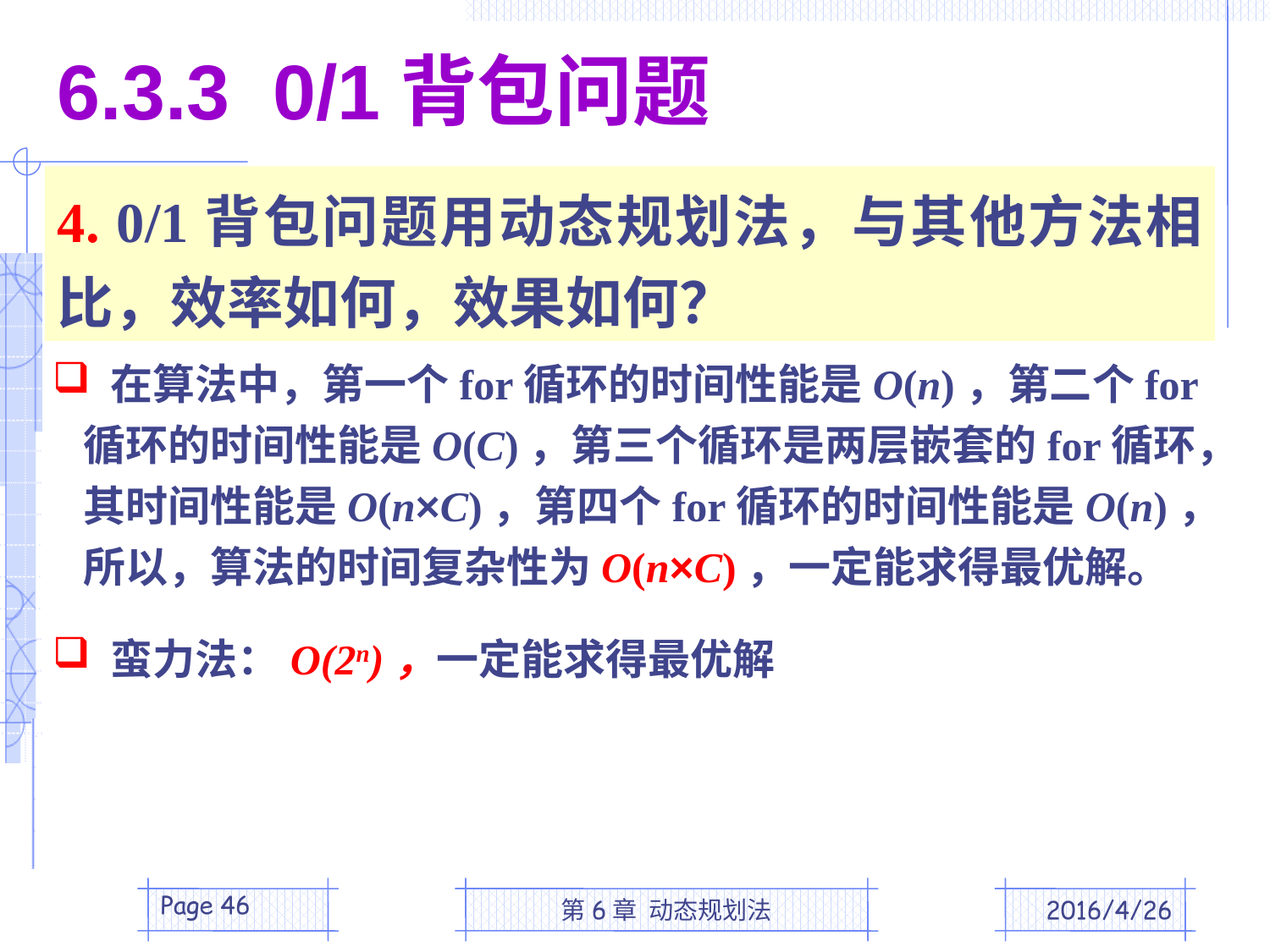

6.3.3  0/1背包问题
4. 0/1背包问题用动态规划法，与其他方法相比，效率如何，效果如何？
 在算法中，第一个for循环的时间性能是O(n)，第二个for循环的时间性能是O(C)，第三个循环是两层嵌套的for循环，其时间性能是O(n×C)，第四个for循环的时间性能是O(n)，所以，算法的时间复杂性为O(n×C)，一定能求得最优解。
 蛮力法：O(2n)，一定能求得最优解
Page 46
第6章  动态规划法
2016/4/26